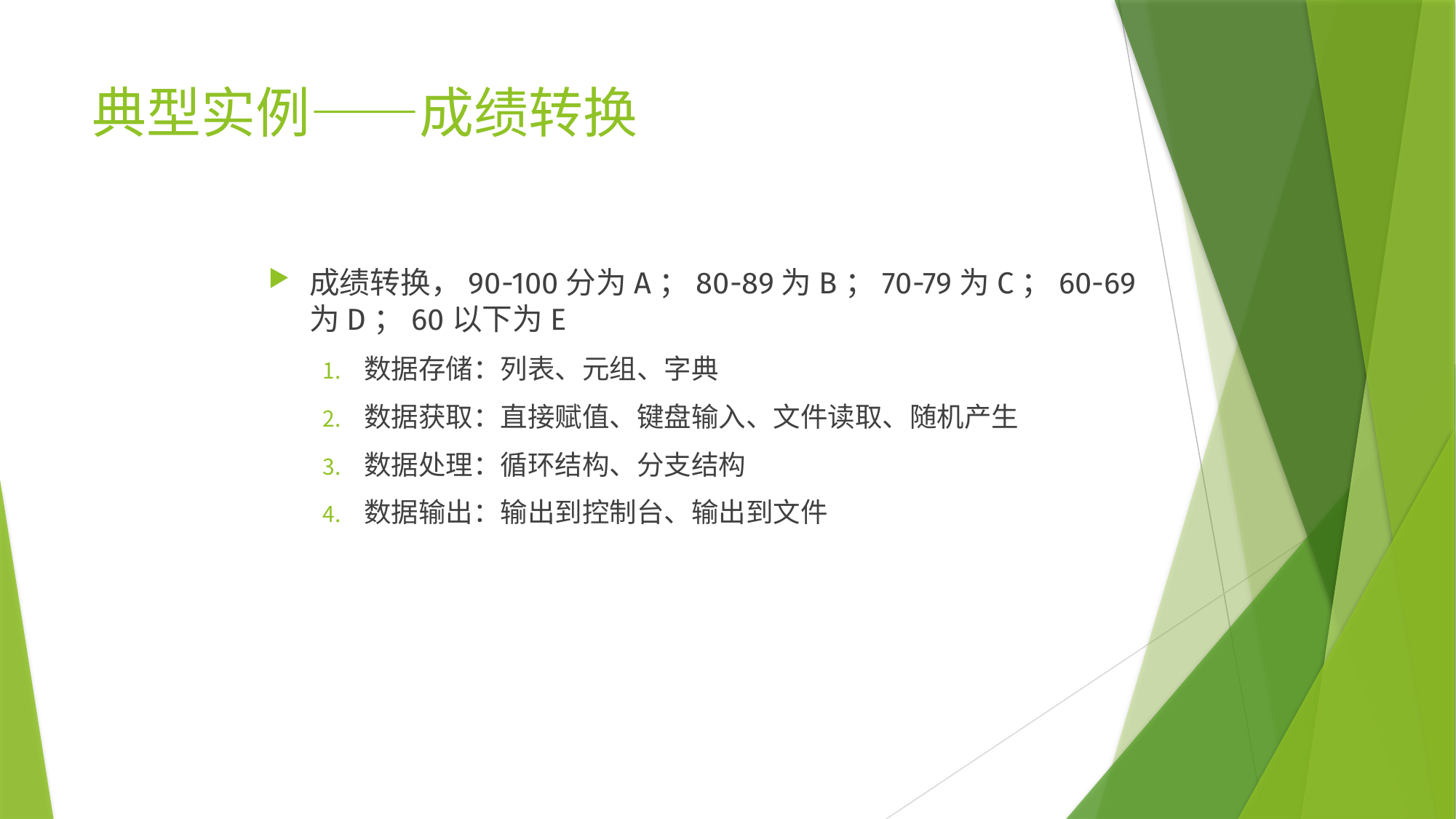

# 典型实例——成绩转换
成绩转换，90-100分为A；80-89为B；70-79为C；60-69为D；60以下为E
数据存储：列表、元组、字典
数据获取：直接赋值、键盘输入、文件读取、随机产生
数据处理：循环结构、分支结构
数据输出：输出到控制台、输出到文件